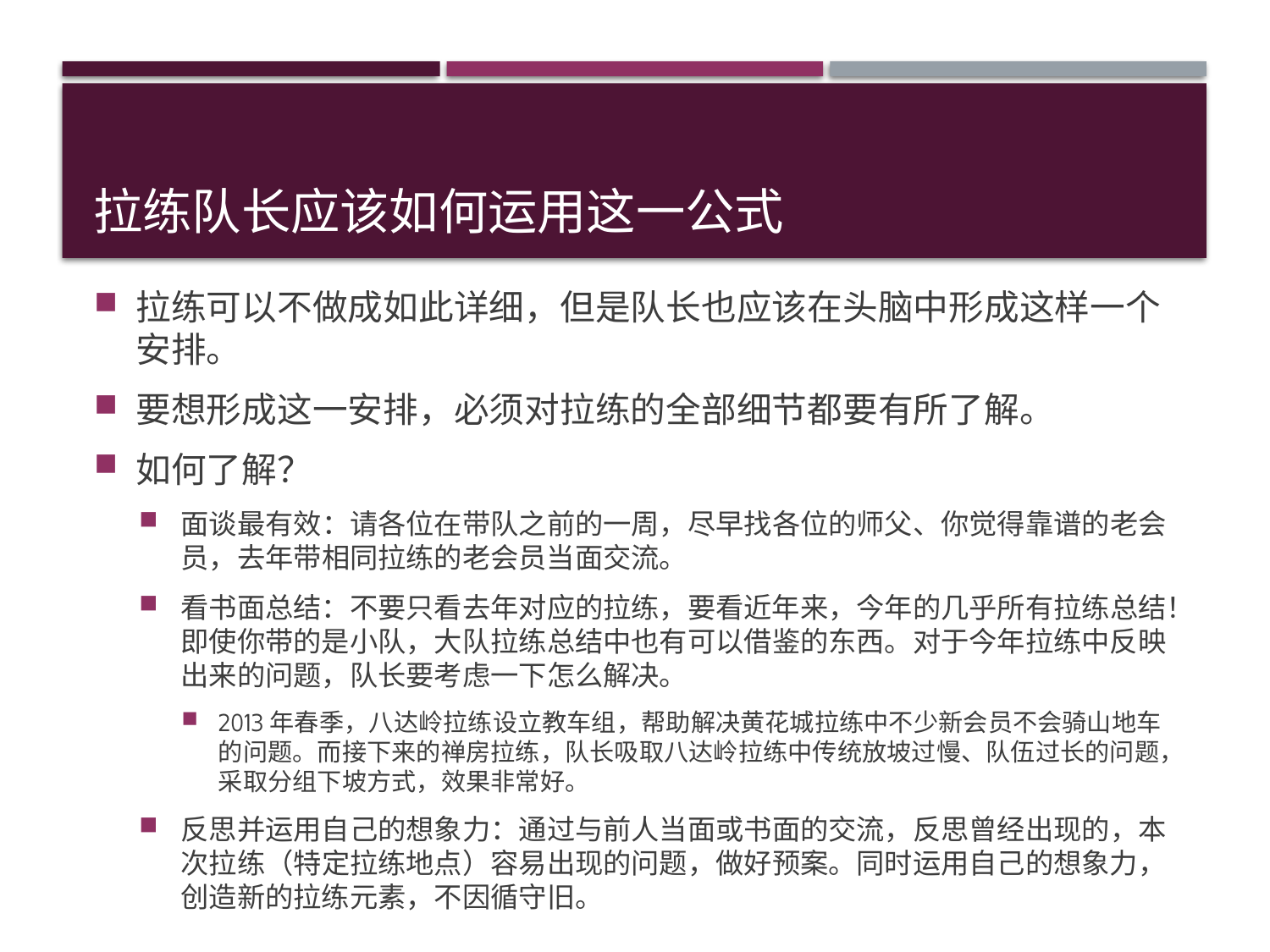

# 拉练队长应该如何运用这一公式
拉练可以不做成如此详细，但是队长也应该在头脑中形成这样一个安排。
要想形成这一安排，必须对拉练的全部细节都要有所了解。
如何了解？
面谈最有效：请各位在带队之前的一周，尽早找各位的师父、你觉得靠谱的老会员，去年带相同拉练的老会员当面交流。
看书面总结：不要只看去年对应的拉练，要看近年来，今年的几乎所有拉练总结！即使你带的是小队，大队拉练总结中也有可以借鉴的东西。对于今年拉练中反映出来的问题，队长要考虑一下怎么解决。
2013年春季，八达岭拉练设立教车组，帮助解决黄花城拉练中不少新会员不会骑山地车的问题。而接下来的禅房拉练，队长吸取八达岭拉练中传统放坡过慢、队伍过长的问题，采取分组下坡方式，效果非常好。
反思并运用自己的想象力：通过与前人当面或书面的交流，反思曾经出现的，本次拉练（特定拉练地点）容易出现的问题，做好预案。同时运用自己的想象力，创造新的拉练元素，不因循守旧。